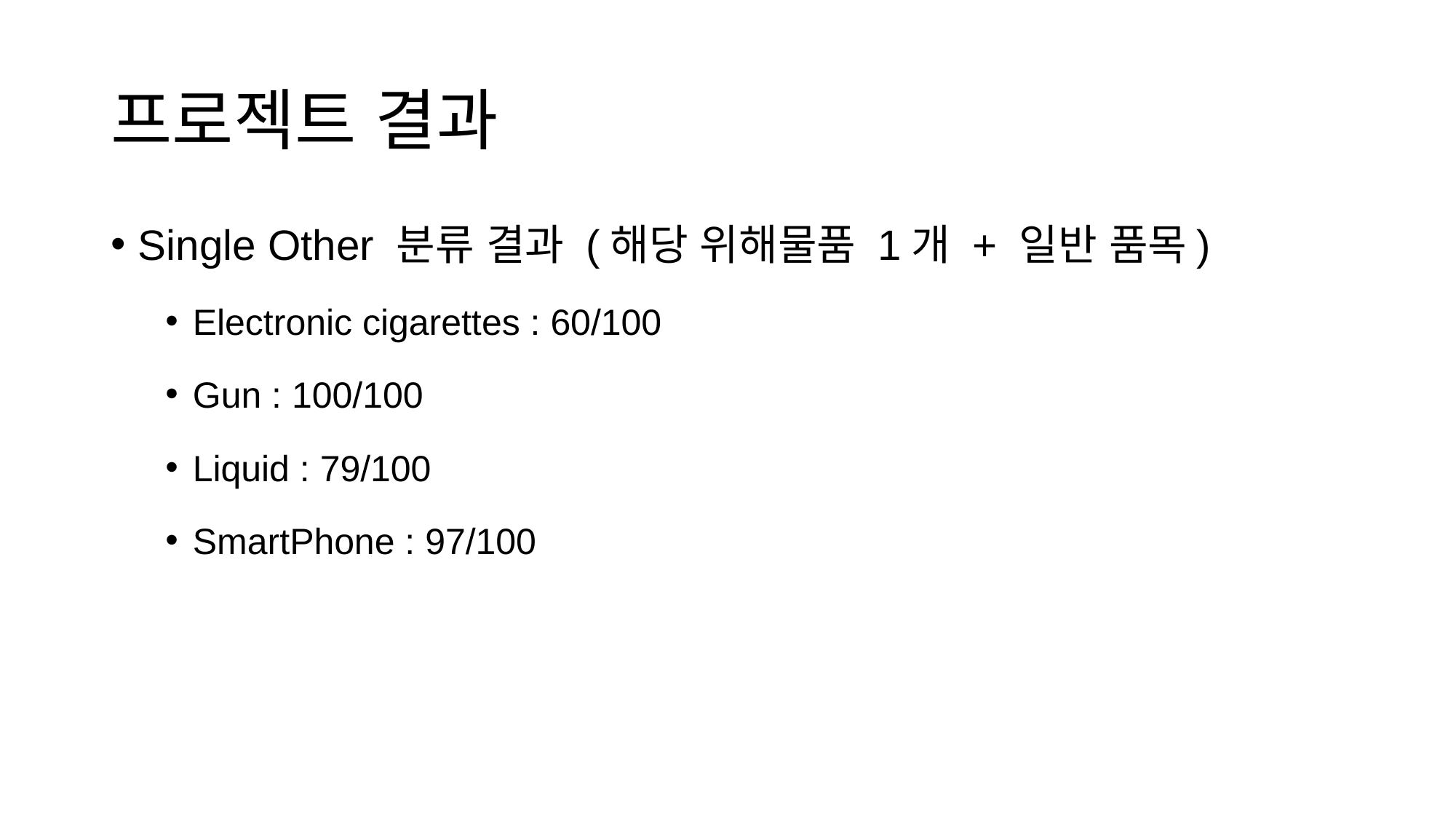

# 프로젝트 결과
Single Other 분류 결과 (해당 위해물품 1개 + 일반 품목)
Electronic cigarettes : 60/100
Gun : 100/100
Liquid : 79/100
SmartPhone : 97/100